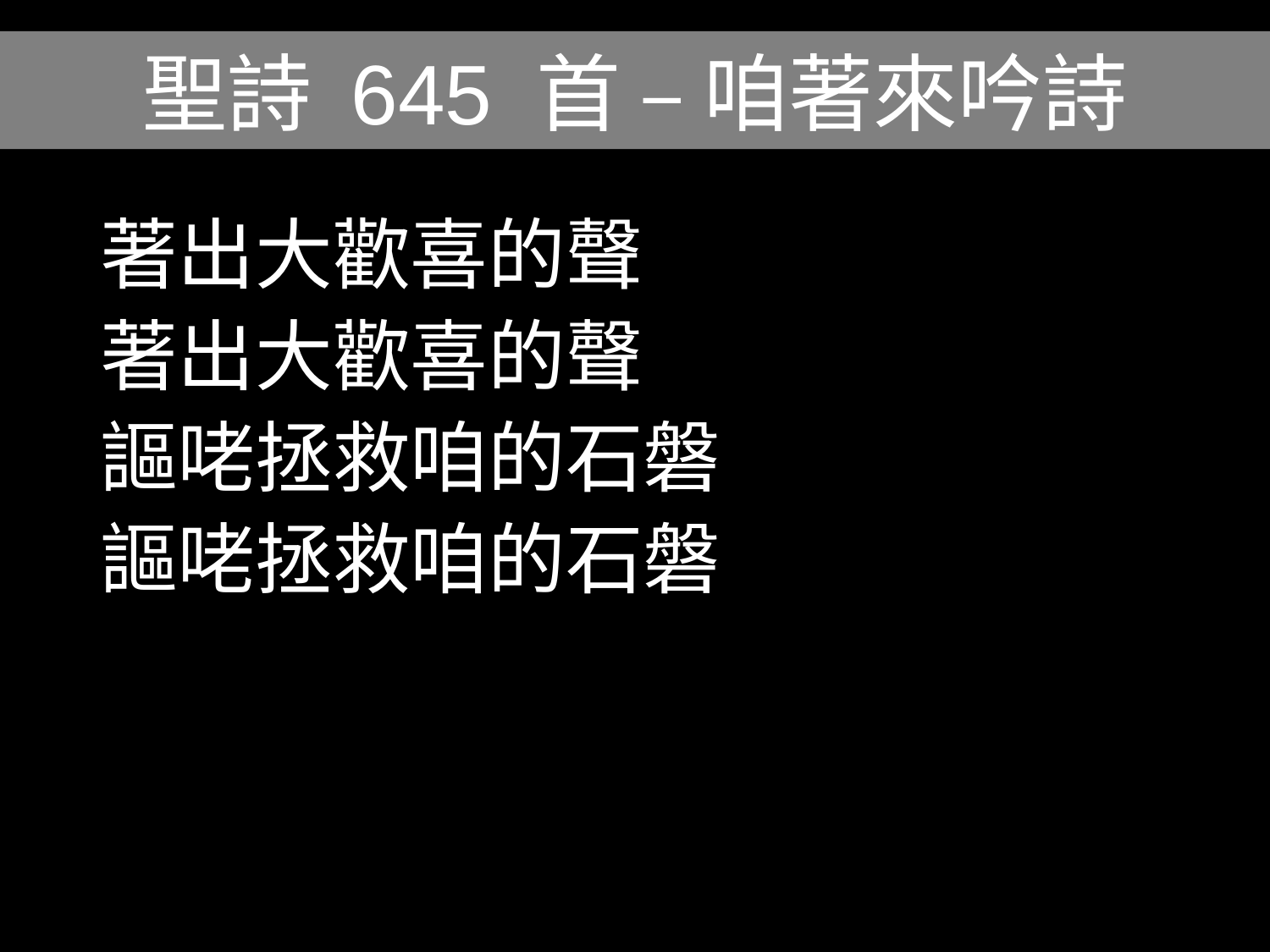

# 聖詩 645 首 – 咱著來吟詩
著出大歡喜的聲
著出大歡喜的聲
謳咾拯救咱的石磐
謳咾拯救咱的石磐